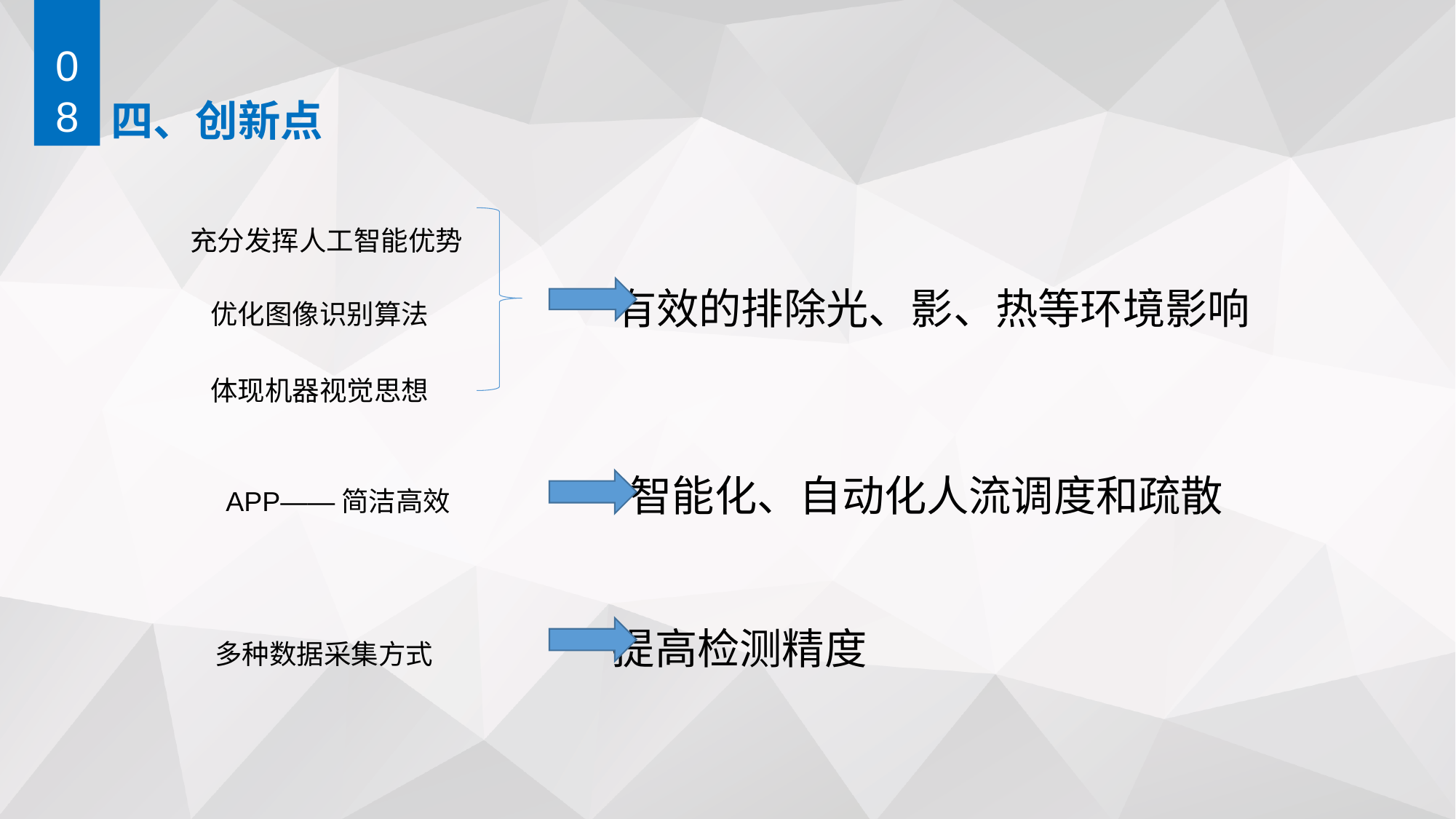

08
# 四、创新点
        充分发挥人工智能优势
       优化图像识别算法                              有效的排除光、影、热等环境影响
       体现机器视觉思想

            APP——简洁高效                             智能化、自动化人流调度和疏散

            多种数据采集方式                             提高检测精度